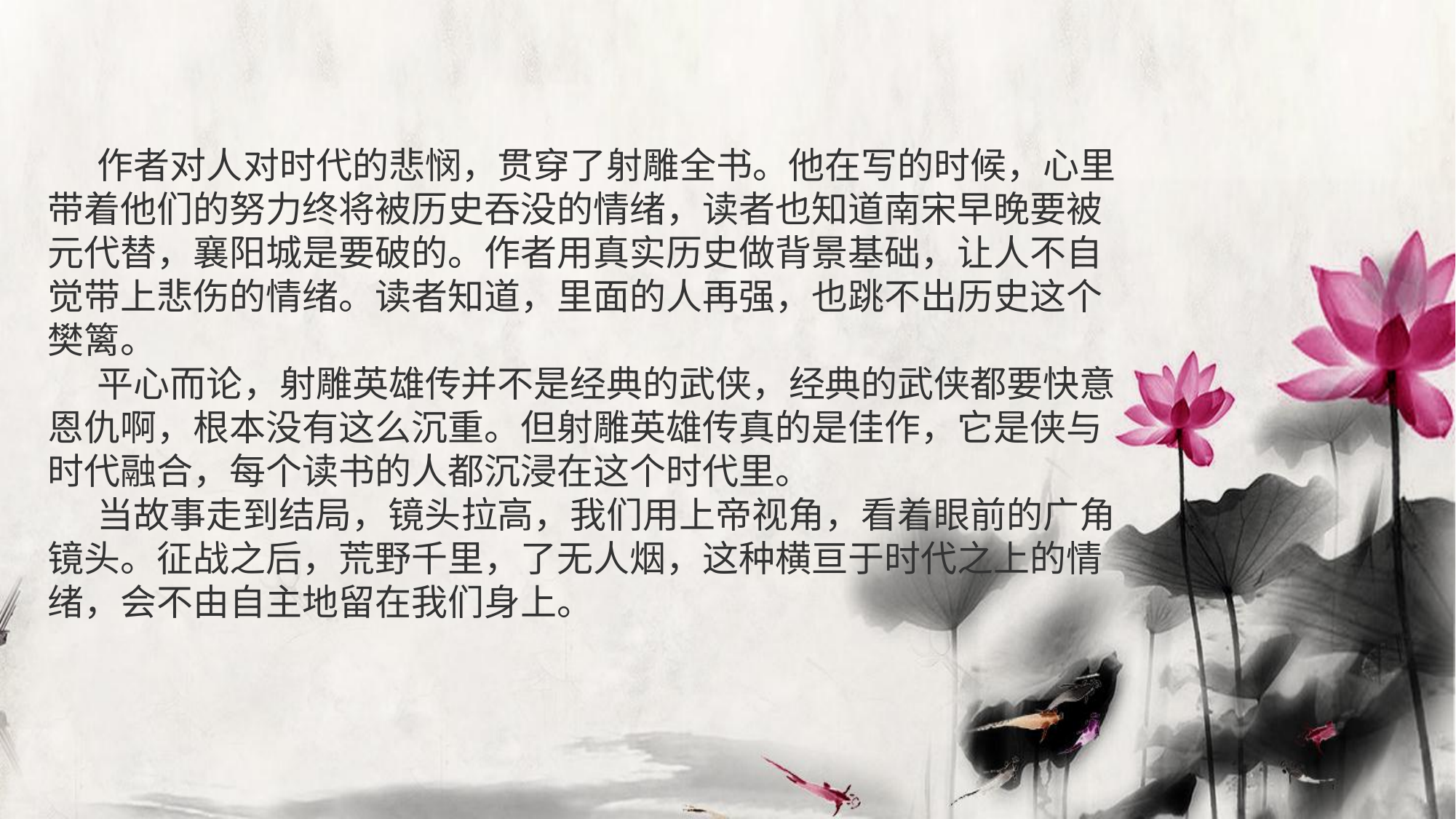

作者对人对时代的悲悯，贯穿了射雕全书。他在写的时候，心里带着他们的努力终将被历史吞没的情绪，读者也知道南宋早晚要被元代替，襄阳城是要破的。作者用真实历史做背景基础，让人不自觉带上悲伤的情绪。读者知道，里面的人再强，也跳不出历史这个樊篱。
     平心而论，射雕英雄传并不是经典的武侠，经典的武侠都要快意恩仇啊，根本没有这么沉重。但射雕英雄传真的是佳作，它是侠与时代融合，每个读书的人都沉浸在这个时代里。
     当故事走到结局，镜头拉高，我们用上帝视角，看着眼前的广角镜头。征战之后，荒野千里，了无人烟，这种横亘于时代之上的情绪，会不由自主地留在我们身上。